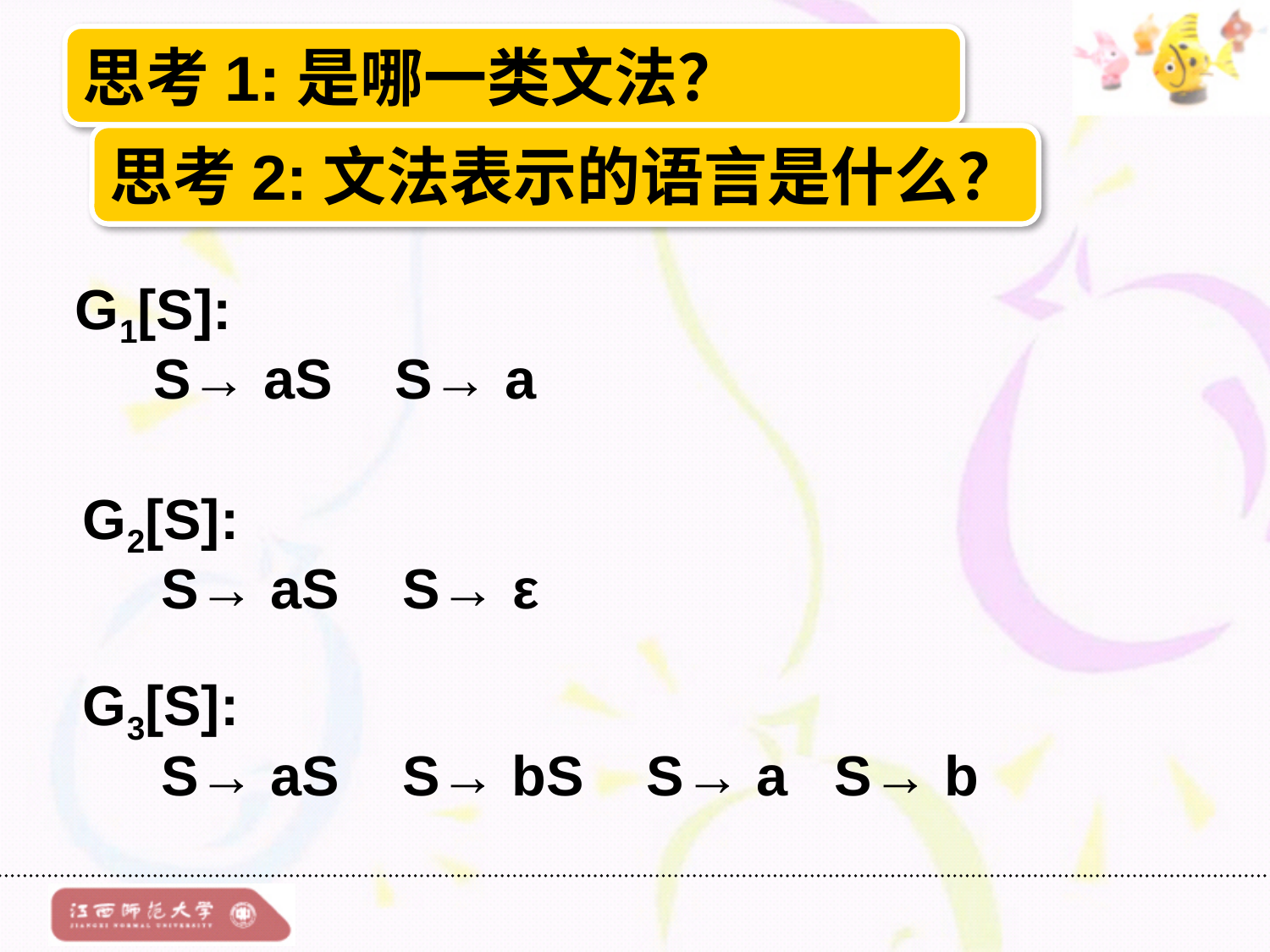

思考1:是哪一类文法？
思考2:文法表示的语言是什么？
G1[S]:
     S→ aS    S→ a
G2[S]:
     S→ aS    S→ ε
G3[S]:
     S→ aS    S→ bS    S→ a   S→ b